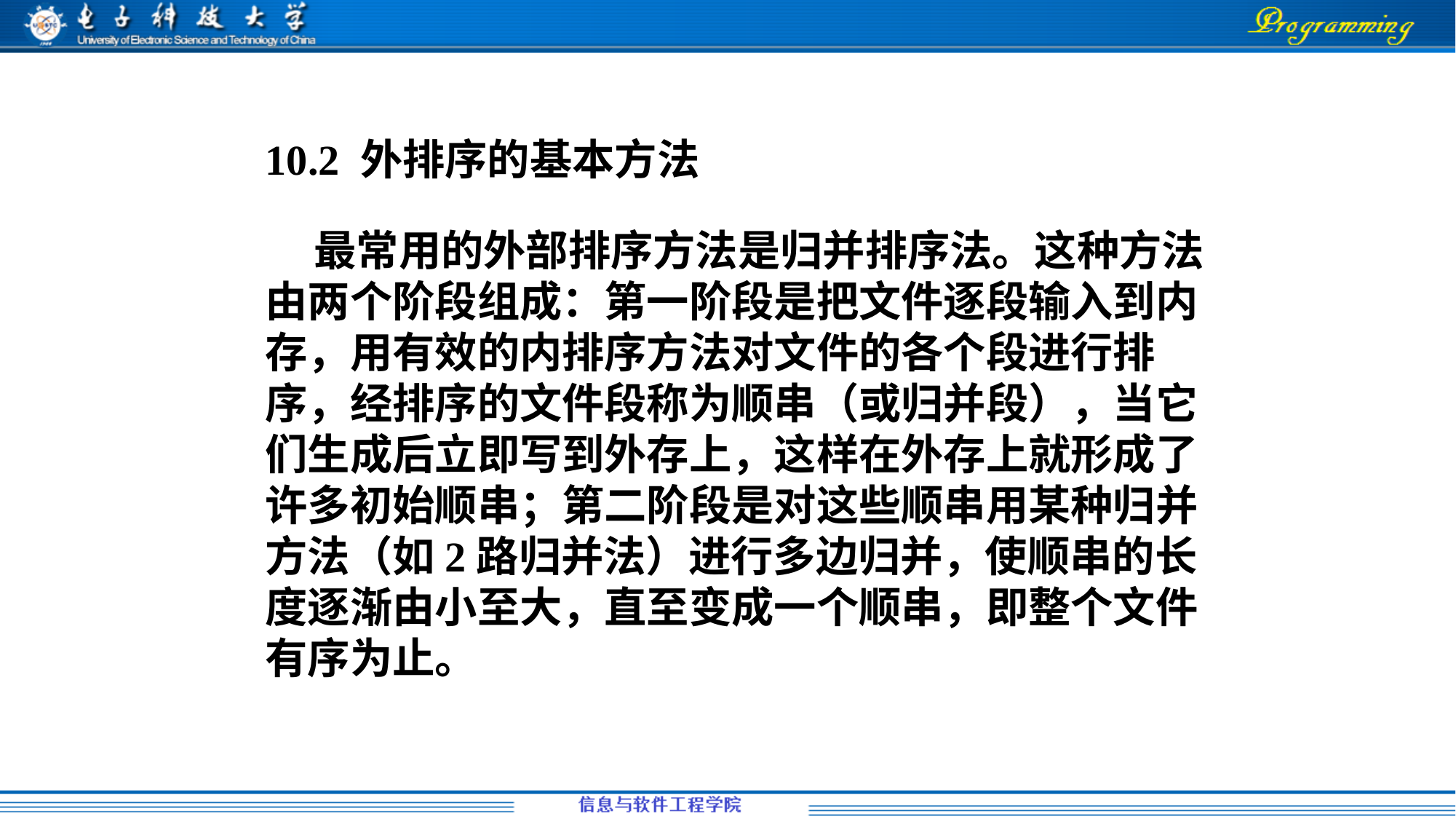

10.2 外排序的基本方法
    最常用的外部排序方法是归并排序法。这种方法由两个阶段组成：第一阶段是把文件逐段输入到内存，用有效的内排序方法对文件的各个段进行排序，经排序的文件段称为顺串（或归并段），当它们生成后立即写到外存上，这样在外存上就形成了许多初始顺串；第二阶段是对这些顺串用某种归并方法（如2路归并法）进行多边归并，使顺串的长度逐渐由小至大，直至变成一个顺串，即整个文件有序为止。